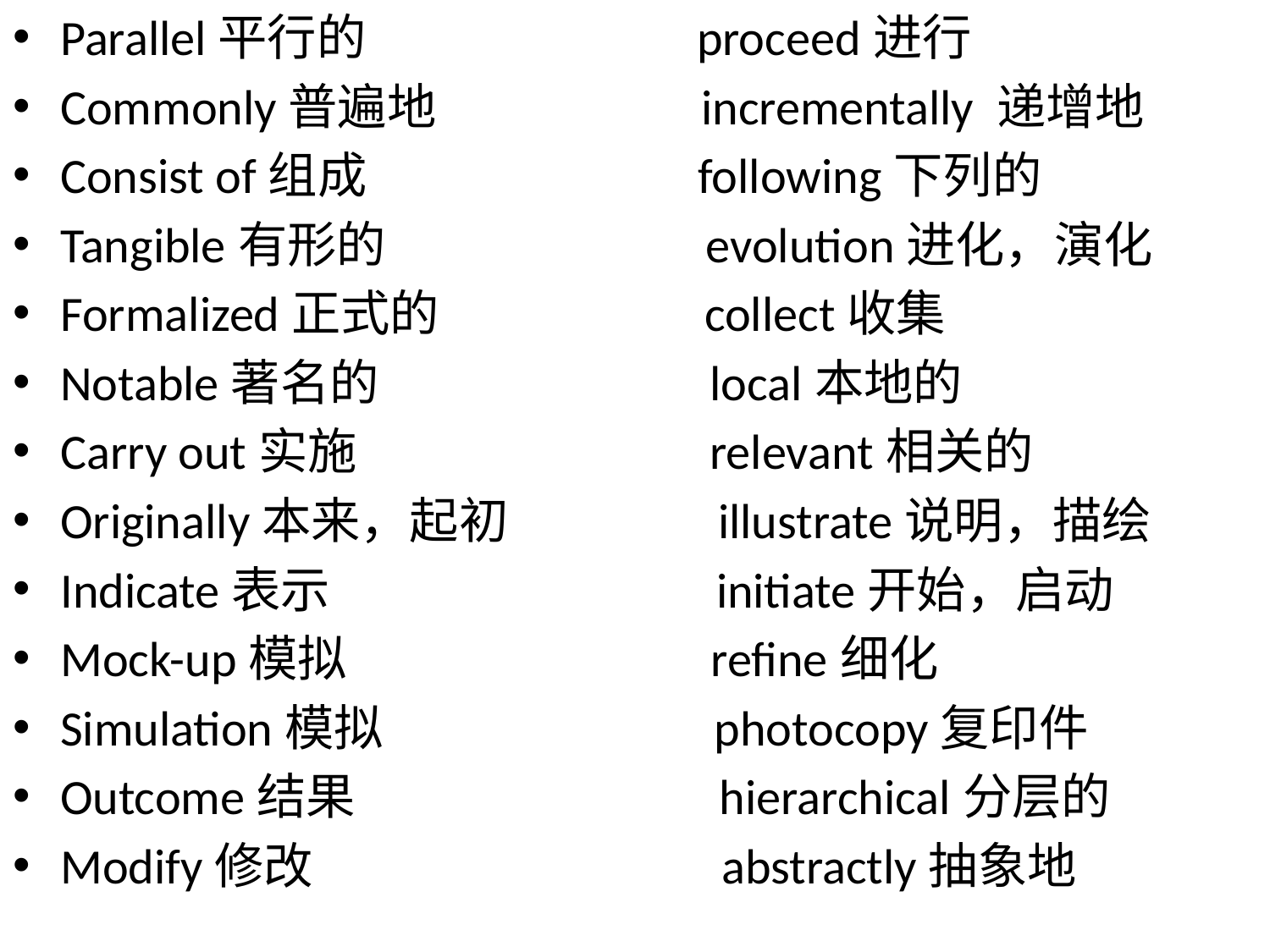

Parallel平行的                             proceed进行
Commonly普遍地                       incrementally 递增地
Consist of组成                             following下列的
Tangible有形的                            evolution进化，演化
Formalized正式的                       collect收集
Notable著名的                             local本地的
Carry out实施                               relevant相关的
Originally本来，起初                  illustrate说明，描绘
Indicate表示                                  initiate开始，启动
Mock-up模拟                                refine细化
Simulation模拟                             photocopy复印件
Outcome结果                                hierarchical分层的
Modify修改                                    abstractly抽象地